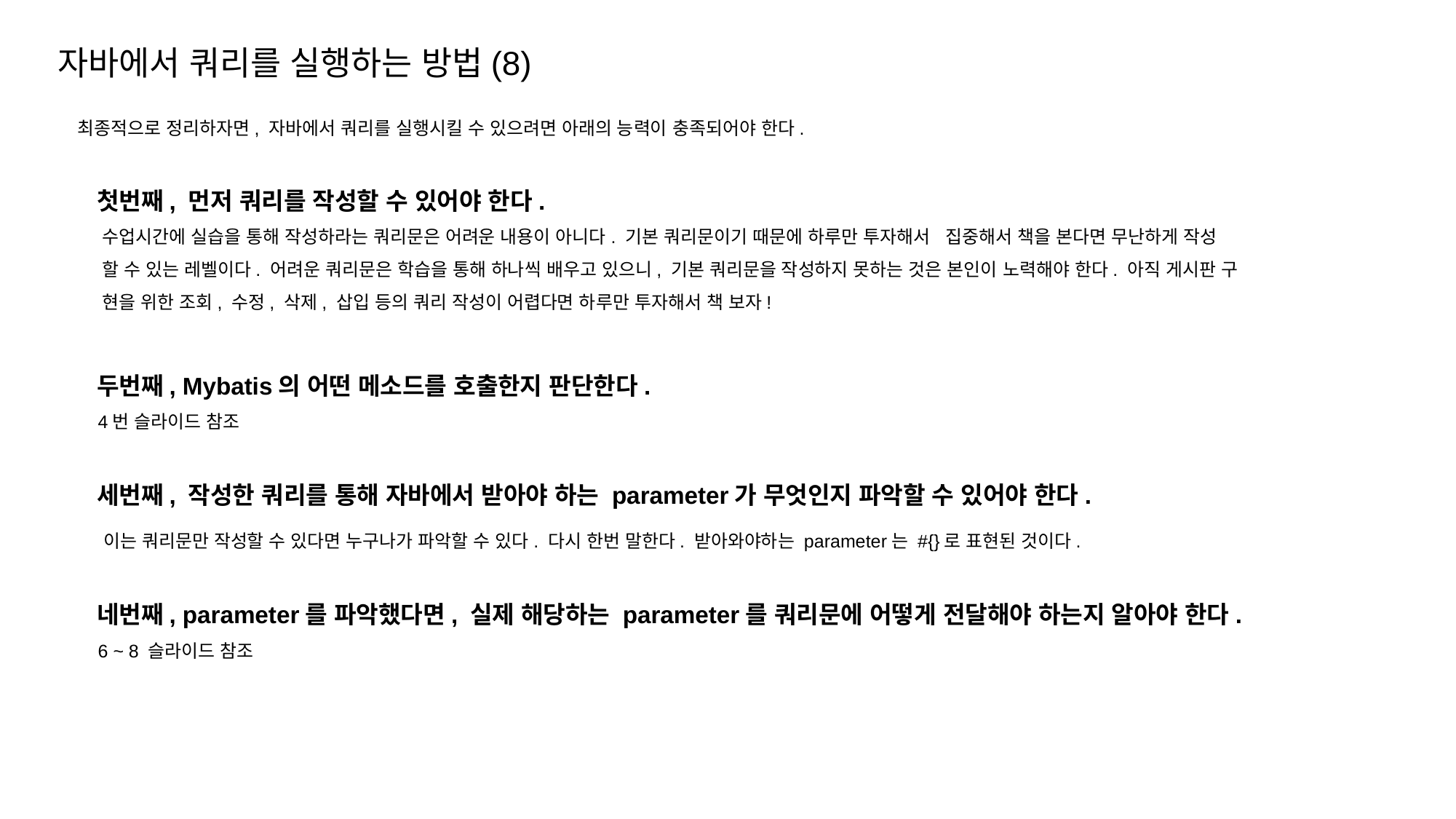

자바에서 쿼리를 실행하는 방법(8)
최종적으로 정리하자면, 자바에서 쿼리를 실행시킬 수 있으려면 아래의 능력이 충족되어야 한다.

  첫번째, 먼저 쿼리를 작성할 수 있어야 한다.
    수업시간에 실습을 통해 작성하라는 쿼리문은 어려운 내용이 아니다. 기본 쿼리문이기 때문에 하루만 투자해서   집중해서 책을 본다면 무난하게 작성
    할 수 있는 레벨이다. 어려운 쿼리문은 학습을 통해 하나씩 배우고 있으니, 기본 쿼리문을 작성하지 못하는 것은 본인이 노력해야 한다. 아직 게시판 구
    현을 위한 조회, 수정, 삭제, 삽입 등의 쿼리 작성이 어렵다면 하루만 투자해서 책 보자!

  두번째, Mybatis의 어떤 메소드를 호출한지 판단한다.
    4번 슬라이드 참조

  세번째, 작성한 쿼리를 통해 자바에서 받아야 하는 parameter가 무엇인지 파악할 수 있어야 한다.
   이는 쿼리문만 작성할 수 있다면 누구나가 파악할 수 있다. 다시 한번 말한다. 받아와야하는 parameter는 #{}로 표현된 것이다.

  네번째, parameter를 파악했다면, 실제 해당하는 parameter를 쿼리문에 어떻게 전달해야 하는지 알아야 한다.
    6 ~ 8 슬라이드 참조